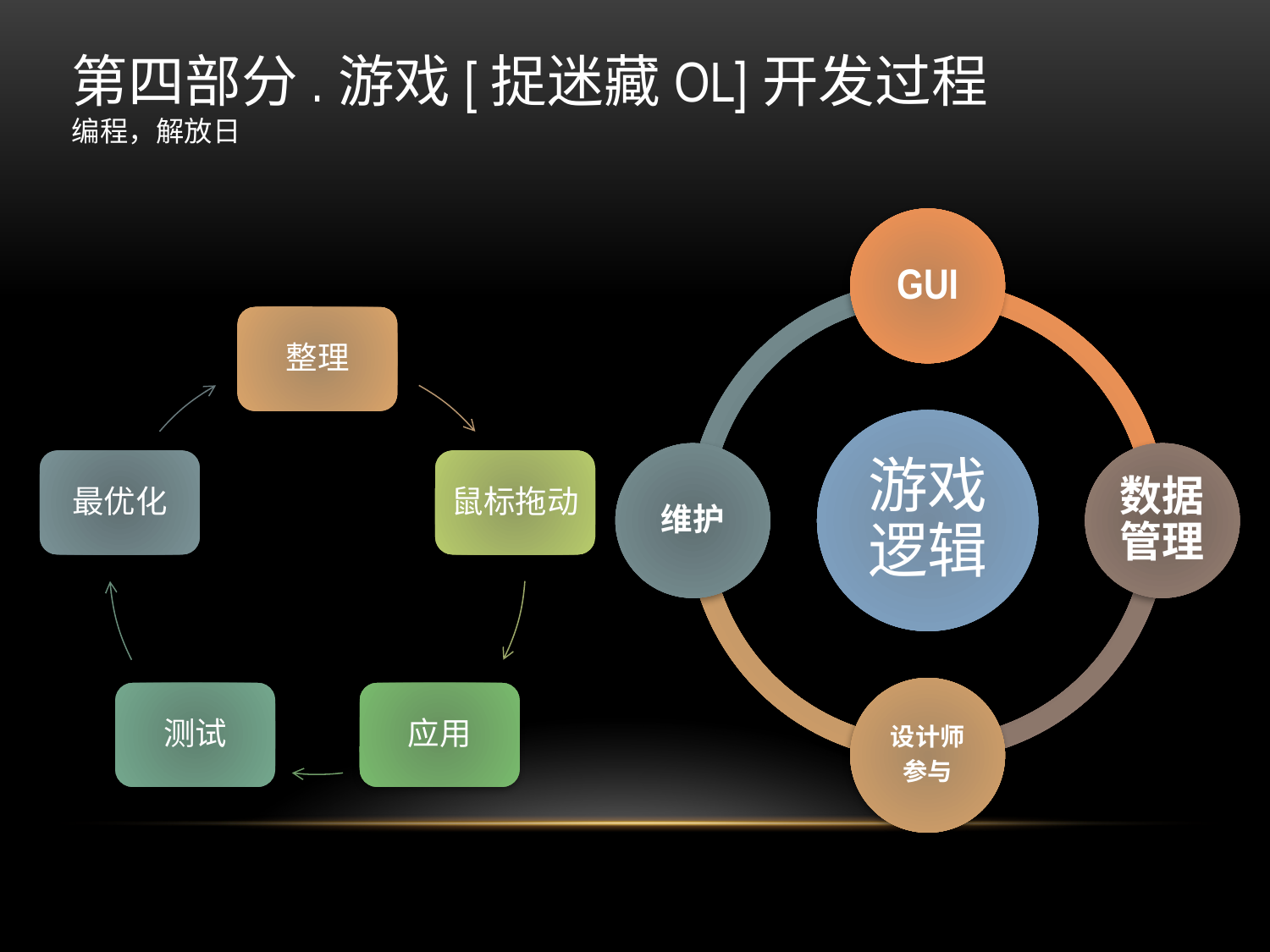

第四部分.游戏[捉迷藏OL]开发过程
编程，解放日
游戏逻辑
GUI
数据管理
设计师
参与
维护
整理
鼠标拖动
应用
测试
最优化